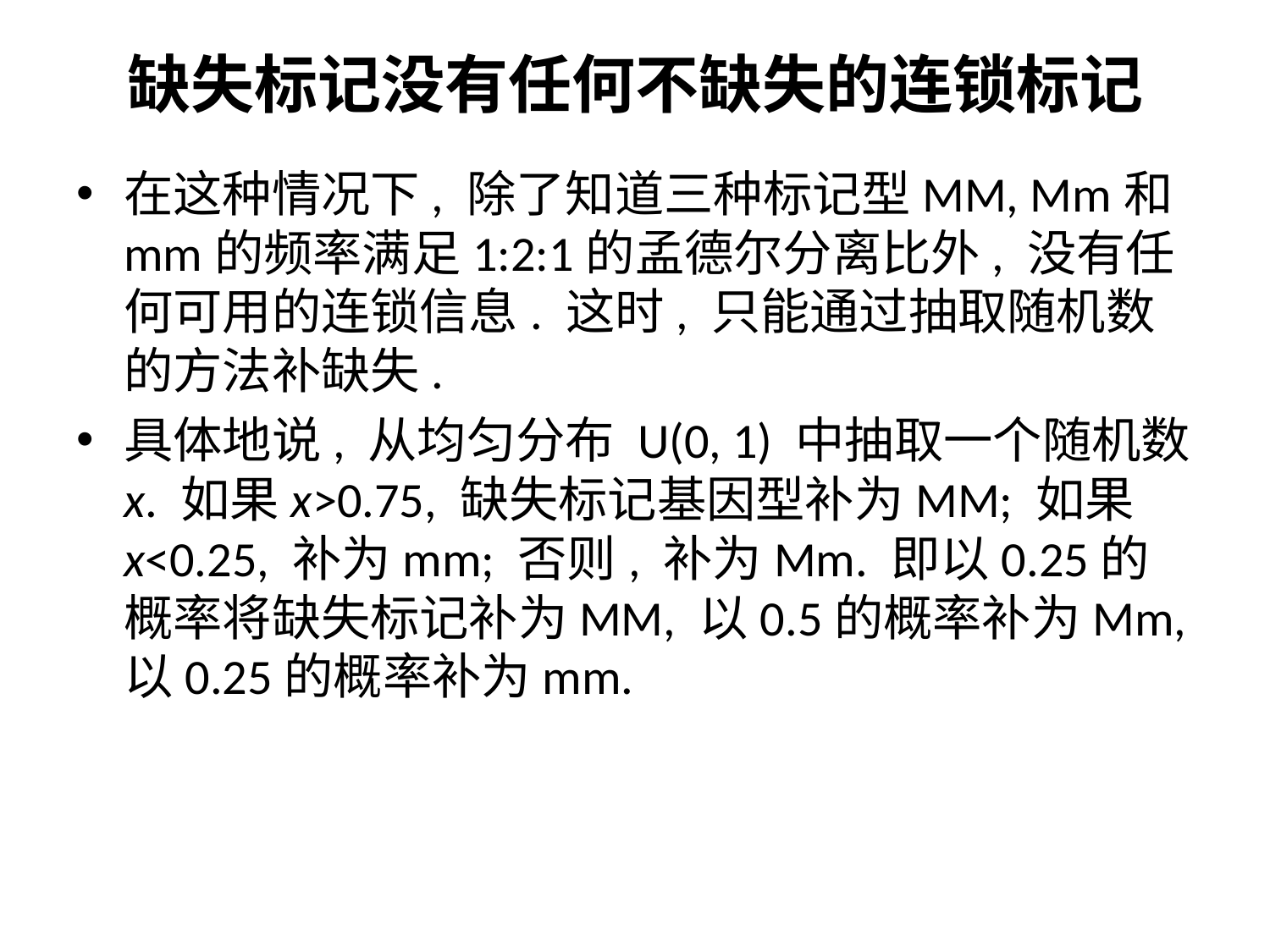

# 缺失标记没有任何不缺失的连锁标记
在这种情况下, 除了知道三种标记型MM, Mm和mm的频率满足1:2:1的孟德尔分离比外, 没有任何可用的连锁信息. 这时, 只能通过抽取随机数的方法补缺失.
具体地说, 从均匀分布 U(0, 1) 中抽取一个随机数x. 如果x>0.75, 缺失标记基因型补为MM; 如果x<0.25, 补为mm; 否则, 补为Mm. 即以0.25的概率将缺失标记补为MM, 以0.5的概率补为Mm, 以0.25的概率补为mm.